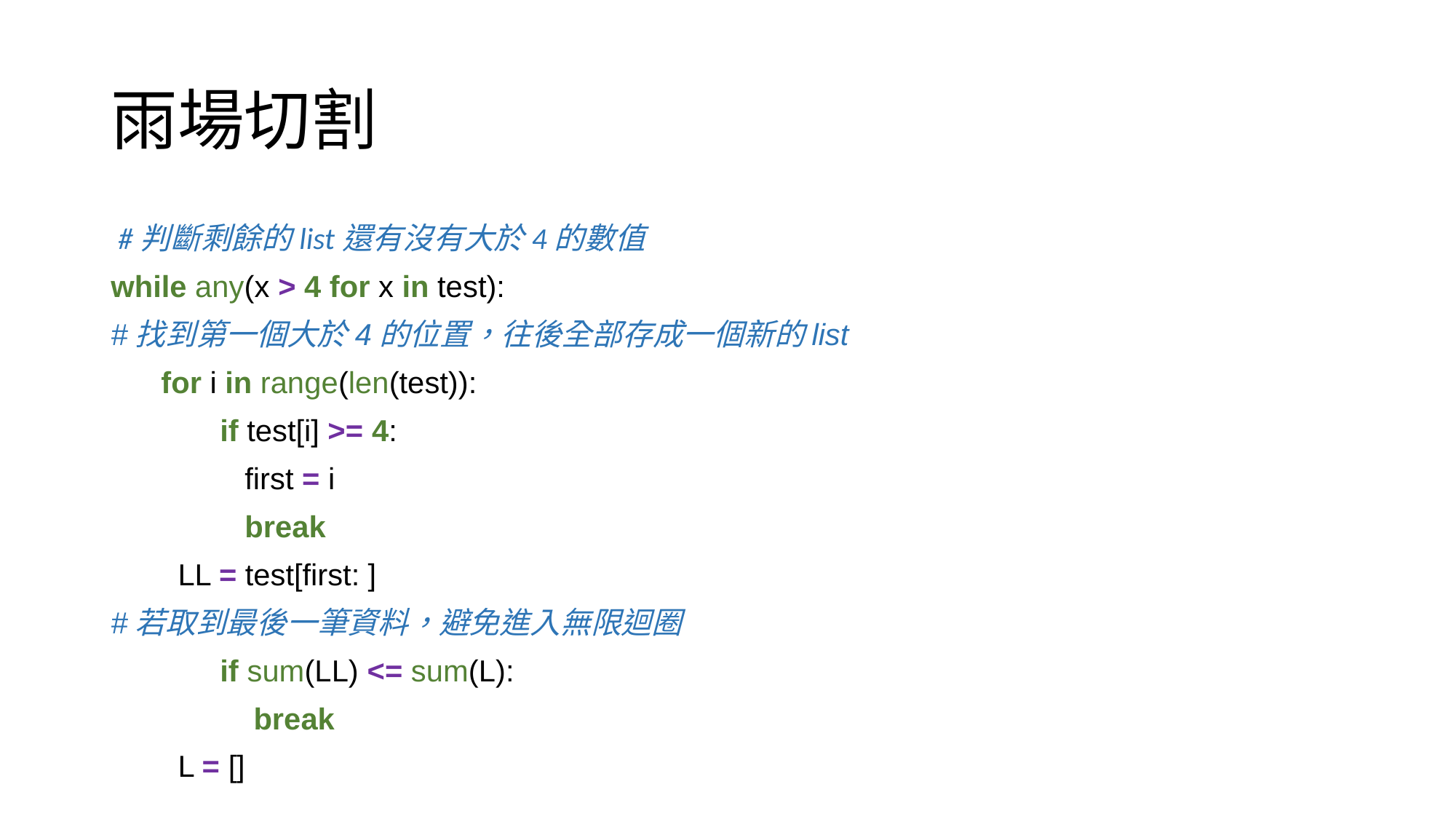

# 雨場切割
 #判斷剩餘的list還有沒有大於4的數值
while any(x > 4 for x in test):
#找到第一個大於4的位置，往後全部存成一個新的list
      for i in range(len(test)):
	if test[i] >= 4:
                first = i
                break
        LL = test[first: ]
#若取到最後一筆資料，避免進入無限迴圈
	if sum(LL) <= sum(L):
            	    break
        L = []